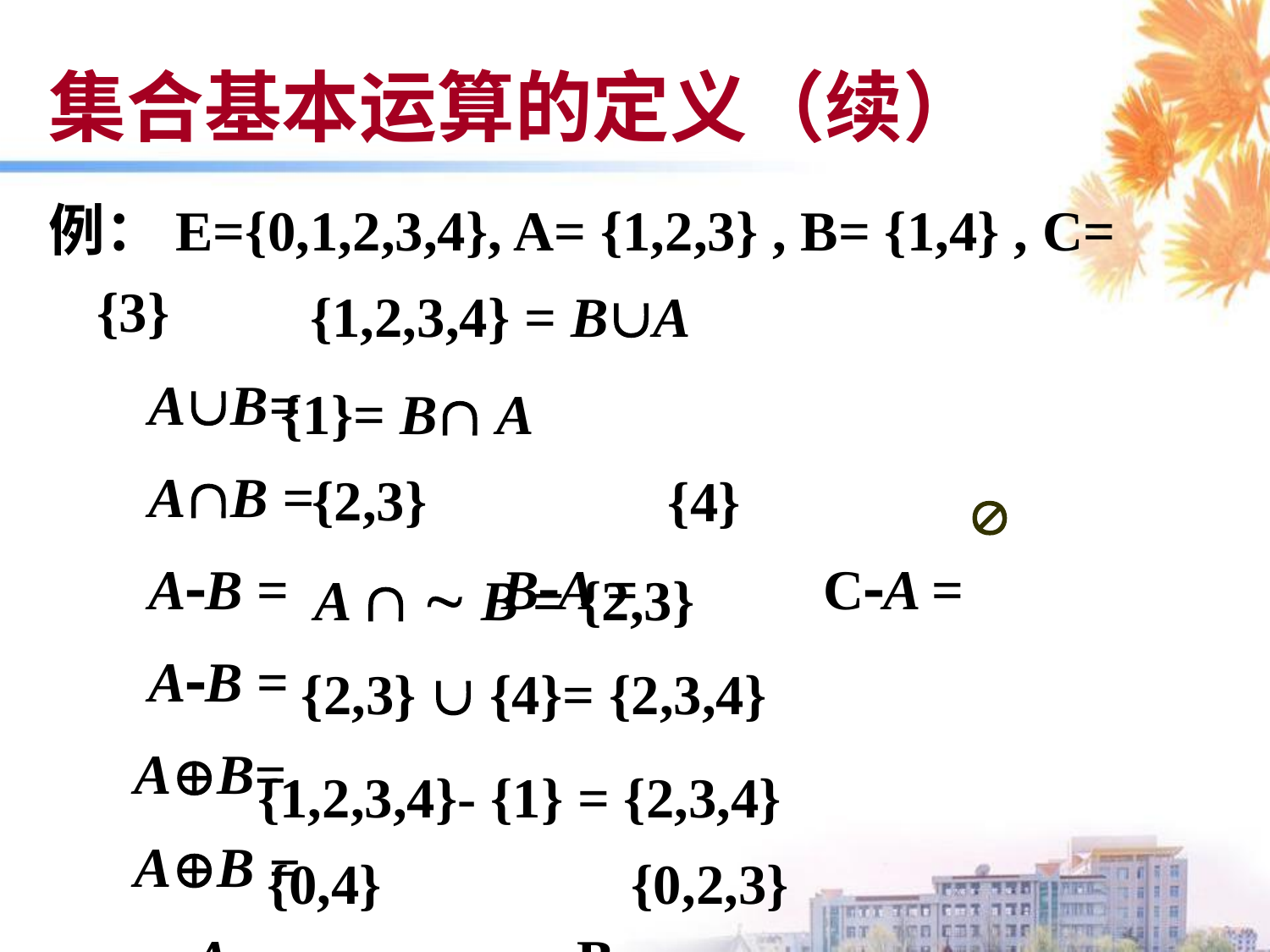

# 集合基本运算的定义（续）
例：E={0,1,2,3,4}, A= {1,2,3} , B= {1,4} , C= {3}
       A∪B=
       A∩B =
       A−B =               B−A =             C−A =
       A−B =
      A⊕B=
      A⊕B =
       ∼A =                 ∼ B=
{1,2,3,4} = B∪A
{1}= B∩ A
{2,3}
∅
{4}
A ∩ ∼ B = {2,3}
{2,3} ∪ {4}= {2,3,4}
{1,2,3,4}- {1} = {2,3,4}
{0,2,3}
{0,4}
18